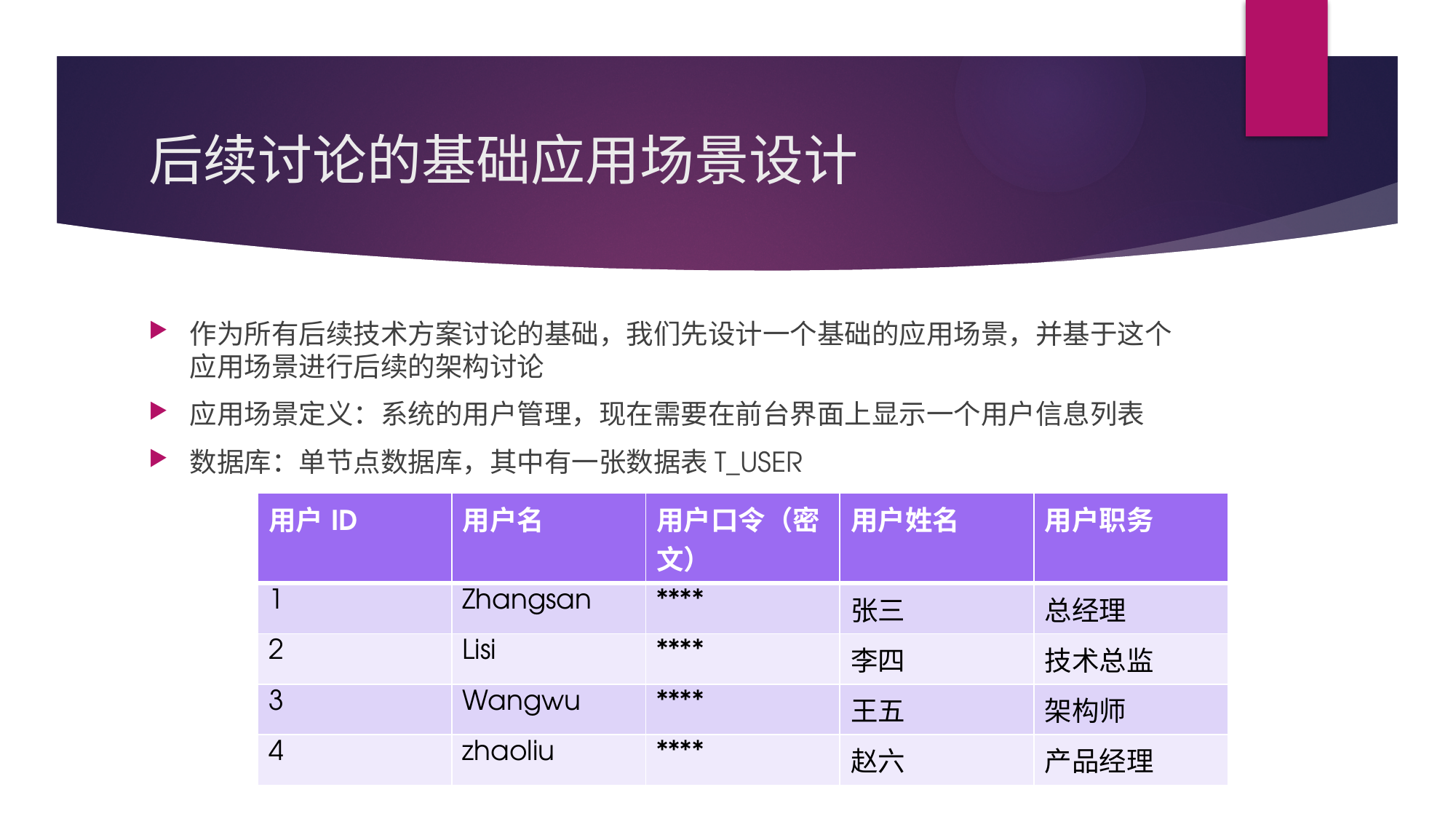

# 后续讨论的基础应用场景设计
作为所有后续技术方案讨论的基础，我们先设计一个基础的应用场景，并基于这个应用场景进行后续的架构讨论
应用场景定义：系统的用户管理，现在需要在前台界面上显示一个用户信息列表
数据库：单节点数据库，其中有一张数据表T_USER
| 用户ID | 用户名 | 用户口令（密文） | 用户姓名 | 用户职务 |
| --- | --- | --- | --- | --- |
| 1 | Zhangsan | \*\*\*\* | 张三 | 总经理 |
| 2 | Lisi | \*\*\*\* | 李四 | 技术总监 |
| 3 | Wangwu | \*\*\*\* | 王五 | 架构师 |
| 4 | zhaoliu | \*\*\*\* | 赵六 | 产品经理 |